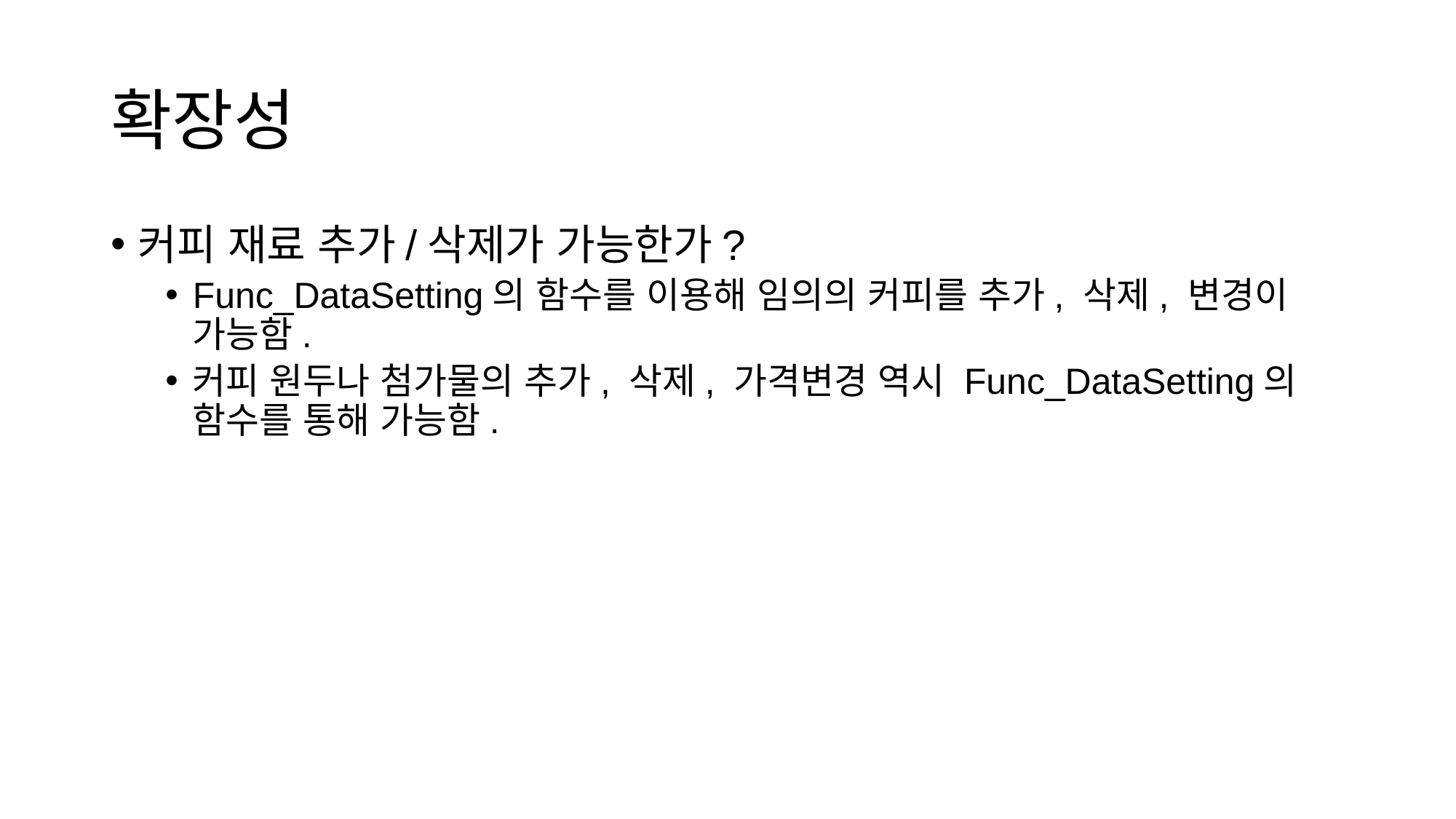

# 확장성
커피 재료 추가/삭제가 가능한가?
Func_DataSetting의 함수를 이용해 임의의 커피를 추가, 삭제, 변경이 가능함.
커피 원두나 첨가물의 추가, 삭제, 가격변경 역시 Func_DataSetting의 함수를 통해 가능함.